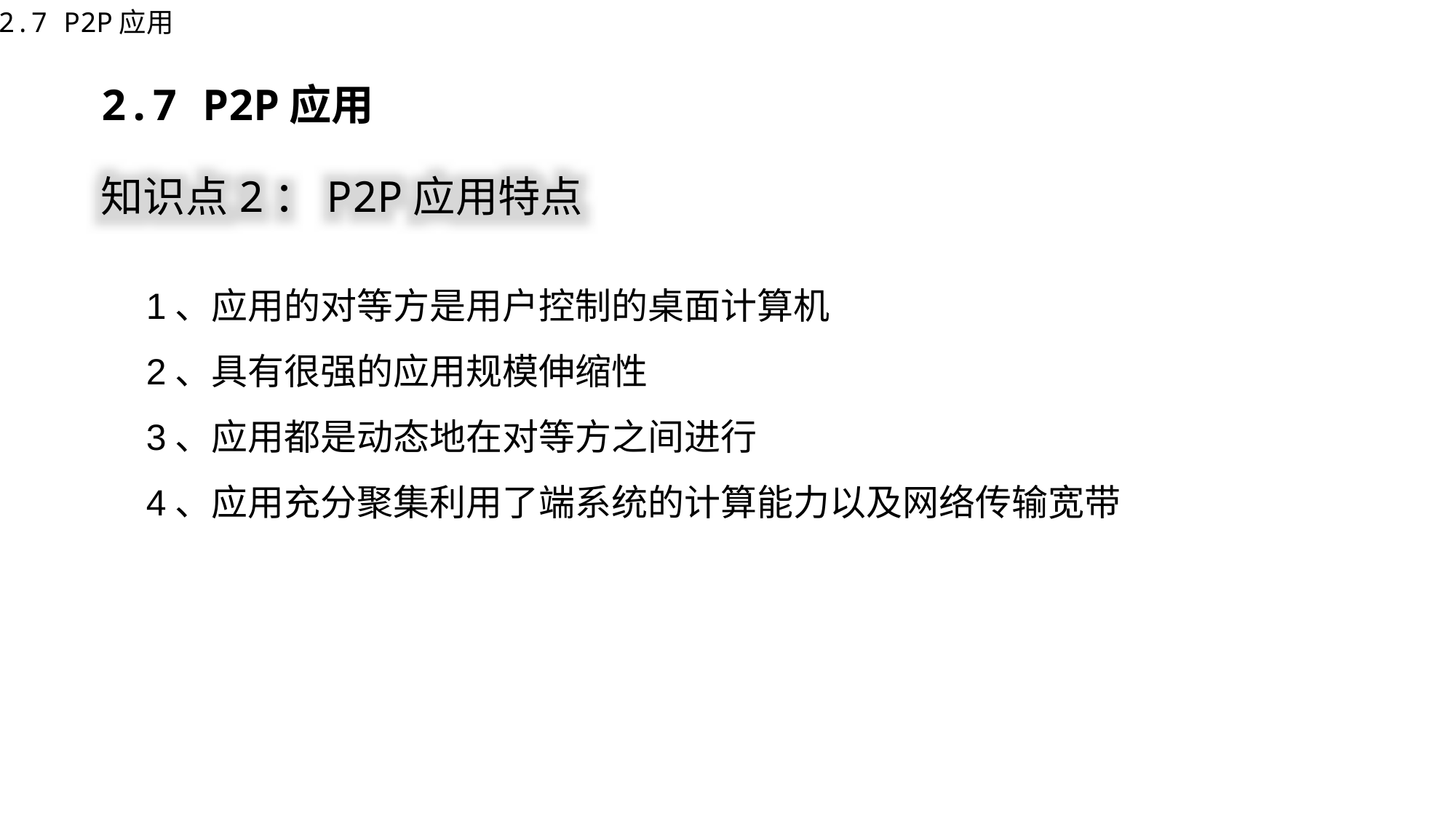

2.7 P2P应用
2.7 P2P应用
知识点2：P2P应用特点
1、应用的对等方是用户控制的桌面计算机
2、具有很强的应用规模伸缩性
3、应用都是动态地在对等方之间进行
4、应用充分聚集利用了端系统的计算能力以及网络传输宽带